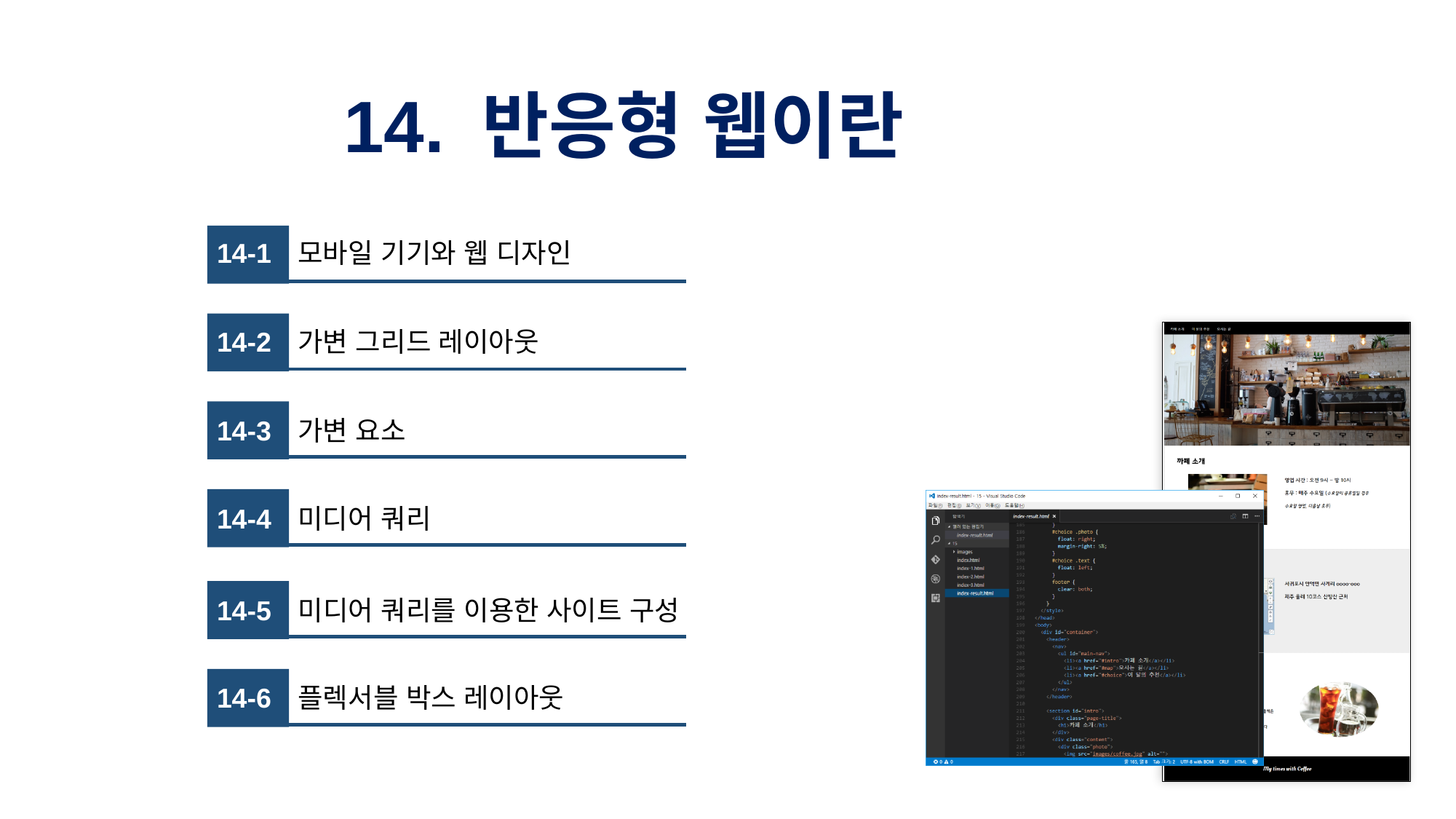

# 14. 반응형 웹이란
14-1
모바일 기기와 웹 디자인
14-2
가변 그리드 레이아웃
14-3
가변 요소
14-4
미디어 쿼리
14-5
미디어 쿼리를 이용한 사이트 구성
14-6
플렉서블 박스 레이아웃